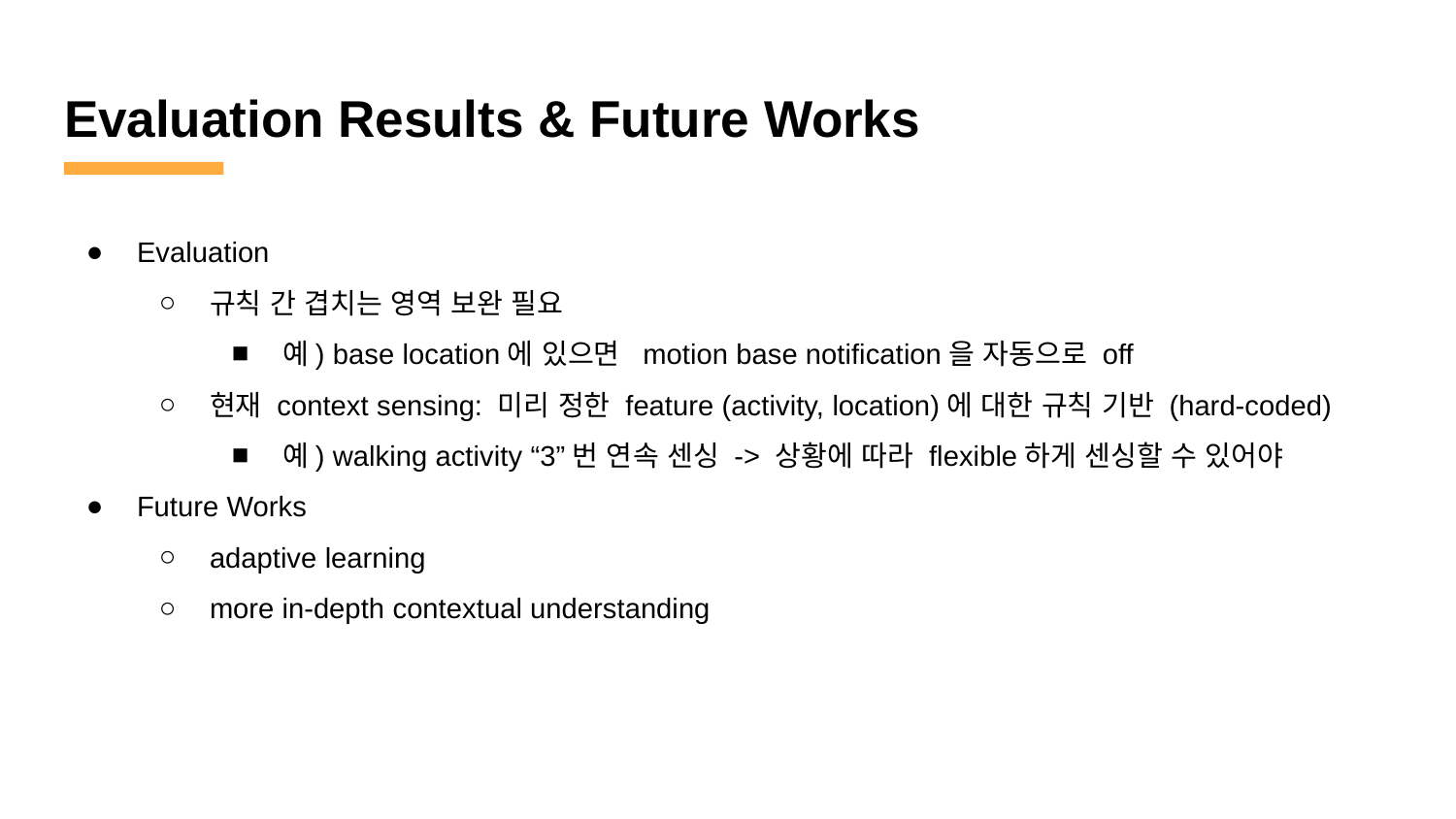

# Evaluation Results & Future Works

Evaluation
규칙 간 겹치는 영역 보완 필요
예) base location에 있으면  motion base notification을 자동으로 off
현재 context sensing: 미리 정한 feature (activity, location)에 대한 규칙 기반 (hard-coded)
예) walking activity “3”번 연속 센싱 -> 상황에 따라 flexible하게 센싱할 수 있어야
Future Works
adaptive learning
more in-depth contextual understanding